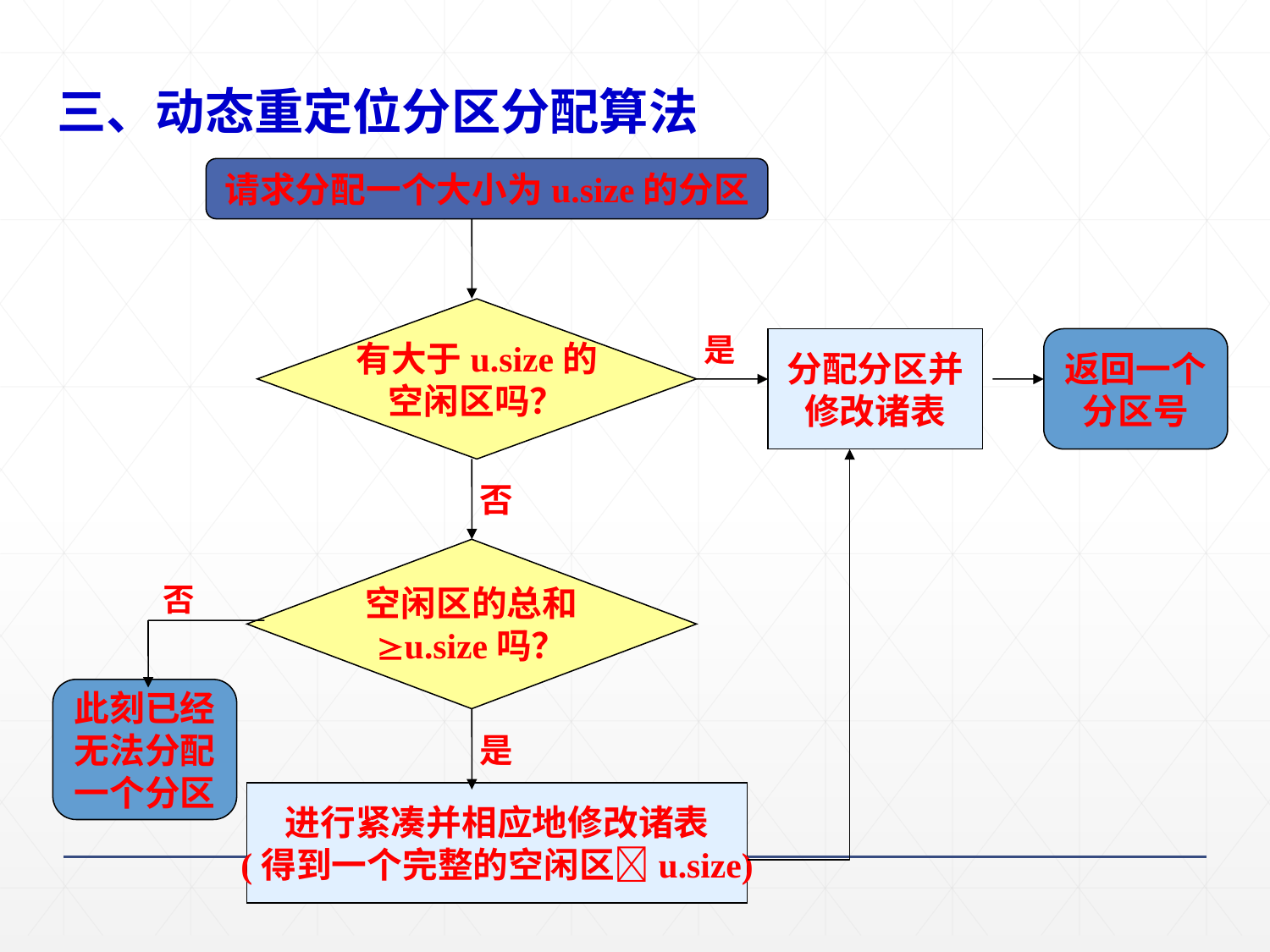

三、动态重定位分区分配算法
请求分配一个大小为u.size的分区

有大于u.size的
空闲区吗？
是

分配分区并
修改诸表
返回一个
分区号

否
空闲区的总和
≥u.size吗？
否

此刻已经
无法分配
一个分区

是
进行紧凑并相应地修改诸表
(得到一个完整的空闲区≥u.size)